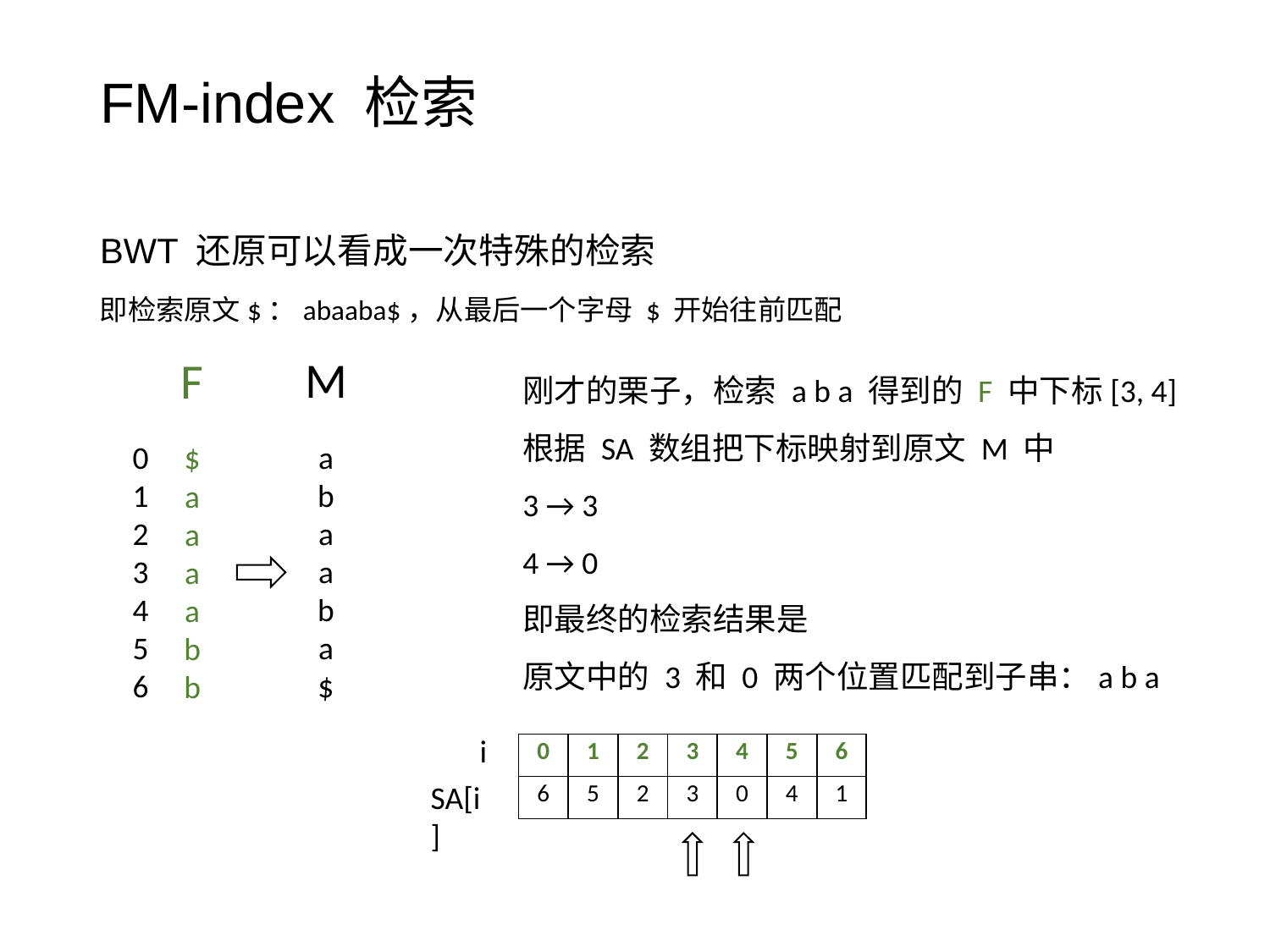

# FM-index 检索
BWT 还原可以看成一次特殊的检索
即检索原文$：abaaba$，从最后一个字母 $ 开始往前匹配
M

a
b
a
a
b
a
$
F

$
a
a
a
a
b
b
刚才的栗子，检索 a b a 得到的 F 中下标[3, 4]
根据 SA 数组把下标映射到原文 M 中
3 → 3
4 → 0
即最终的检索结果是
原文中的 3 和 0 两个位置匹配到子串：a b a
0
1
2
3
4
5
6

i
| 0 | 1 | 2 | 3 | 4 | 5 | 6 |
| --- | --- | --- | --- | --- | --- | --- |
| 6 | 5 | 2 | 3 | 0 | 4 | 1 |
SA[i]